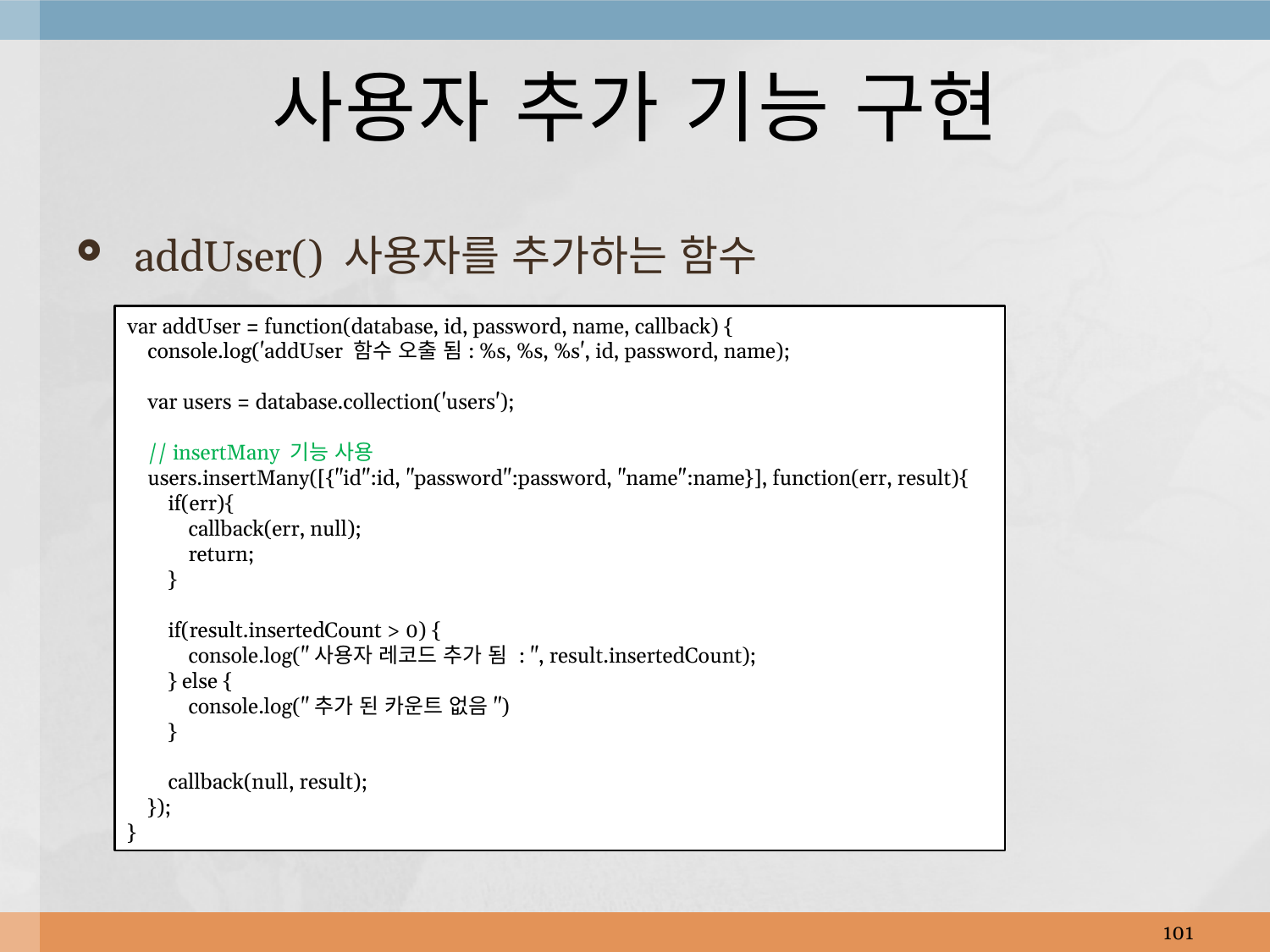

# 사용자 추가 기능 구현
 addUser() 사용자를 추가하는 함수
var addUser = function(database, id, password, name, callback) {
    console.log('addUser 함수 오출 됨: %s, %s, %s', id, password, name);

    var users = database.collection('users');

    // insertMany 기능 사용
    users.insertMany([{"id":id, "password":password, "name":name}], function(err, result){
        if(err){
            callback(err, null);
            return;
        }

        if(result.insertedCount > 0) {
            console.log("사용자 레코드 추가 됨 : ", result.insertedCount);
        } else {
            console.log("추가 된 카운트 없음")
        }

        callback(null, result);
    });
}
101